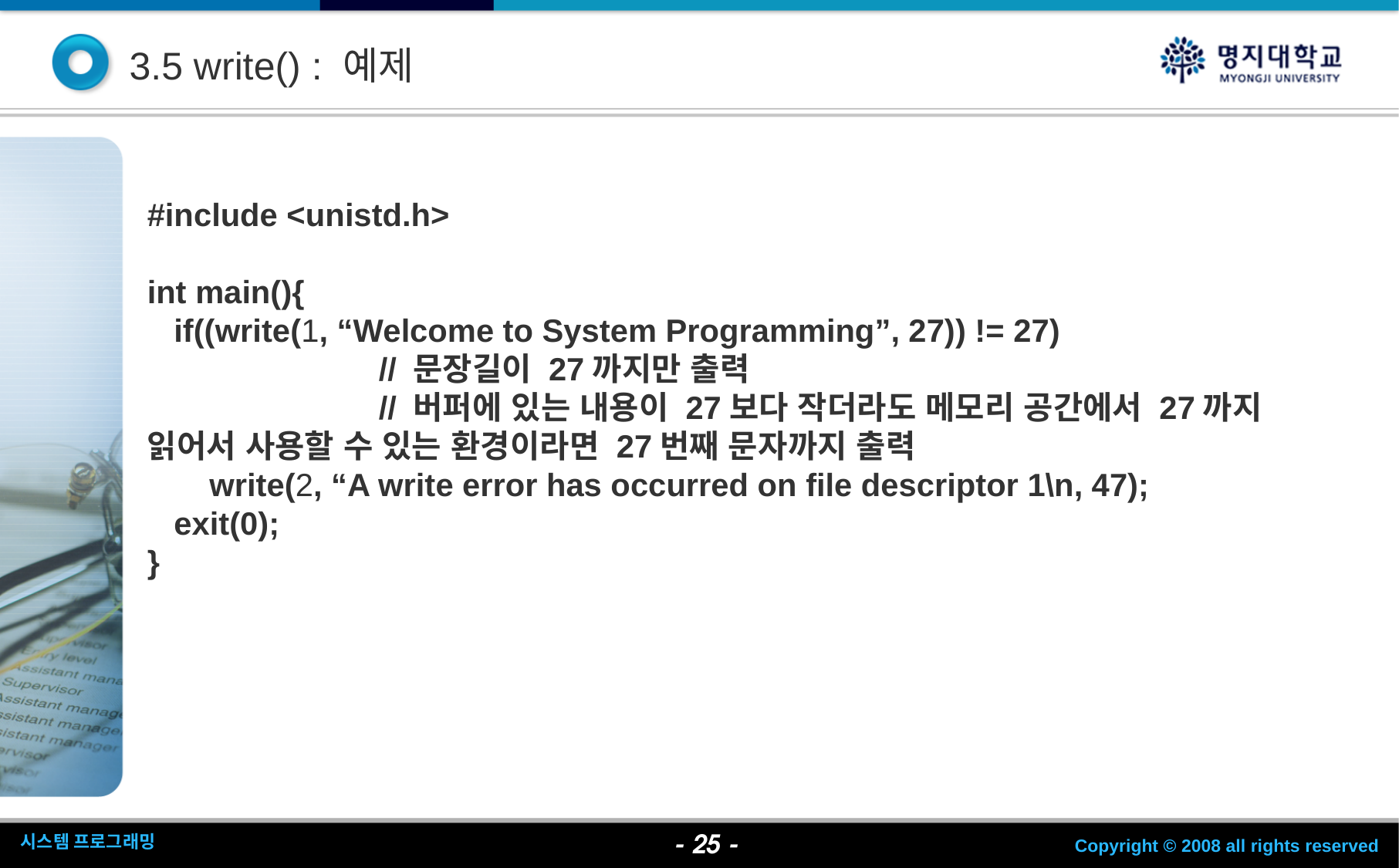

3.5 write() : 예제
#include <unistd.h>

int main(){
   if((write(1, “Welcome to System Programming”, 27)) != 27)
		// 문장길이 27까지만 출력
		// 버퍼에 있는 내용이 27보다 작더라도 메모리 공간에서 27까지 읽어서 사용할 수 있는 환경이라면 27번째 문자까지 출력
       write(2, “A write error has occurred on file descriptor 1\n, 47);
   exit(0);
}
- 25 -